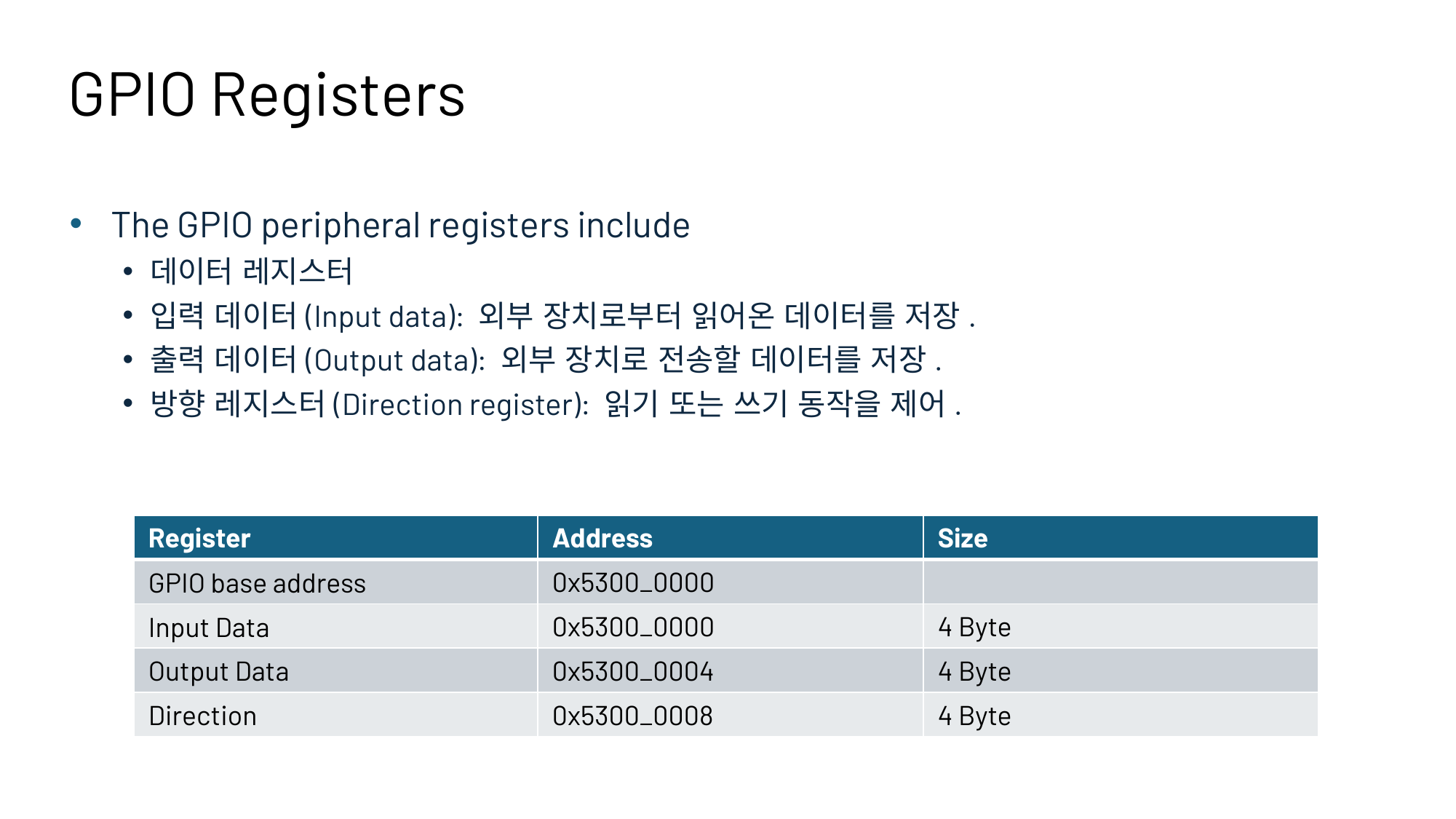

# GPIO Registers
The GPIO peripheral registers include
데이터 레지스터
입력 데이터(Input data): 외부 장치로부터 읽어온 데이터를 저장.
출력 데이터(Output data): 외부 장치로 전송할 데이터를 저장.
방향 레지스터(Direction register): 읽기 또는 쓰기 동작을 제어.
| Register | Address | Size |
| --- | --- | --- |
| GPIO base address | 0x5300\_0000 |  |
| Input Data | 0x5300\_0000 | 4 Byte |
| Output Data | 0x5300\_0004 | 4 Byte |
| Direction | 0x5300\_0008 | 4 Byte |